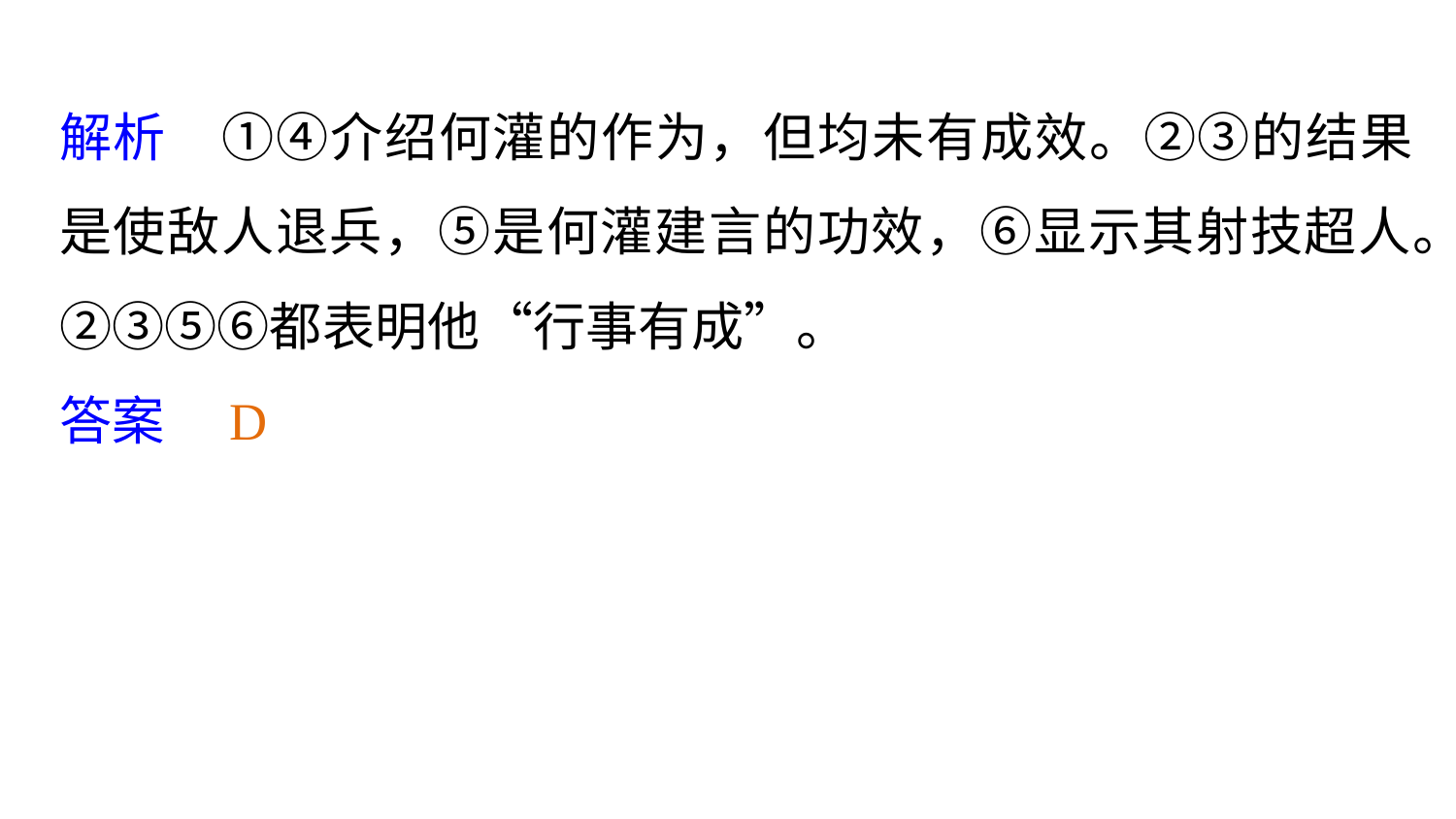

解析　①④介绍何灌的作为，但均未有成效。②③的结果是使敌人退兵，⑤是何灌建言的功效，⑥显示其射技超人。②③⑤⑥都表明他“行事有成”。
答案　D